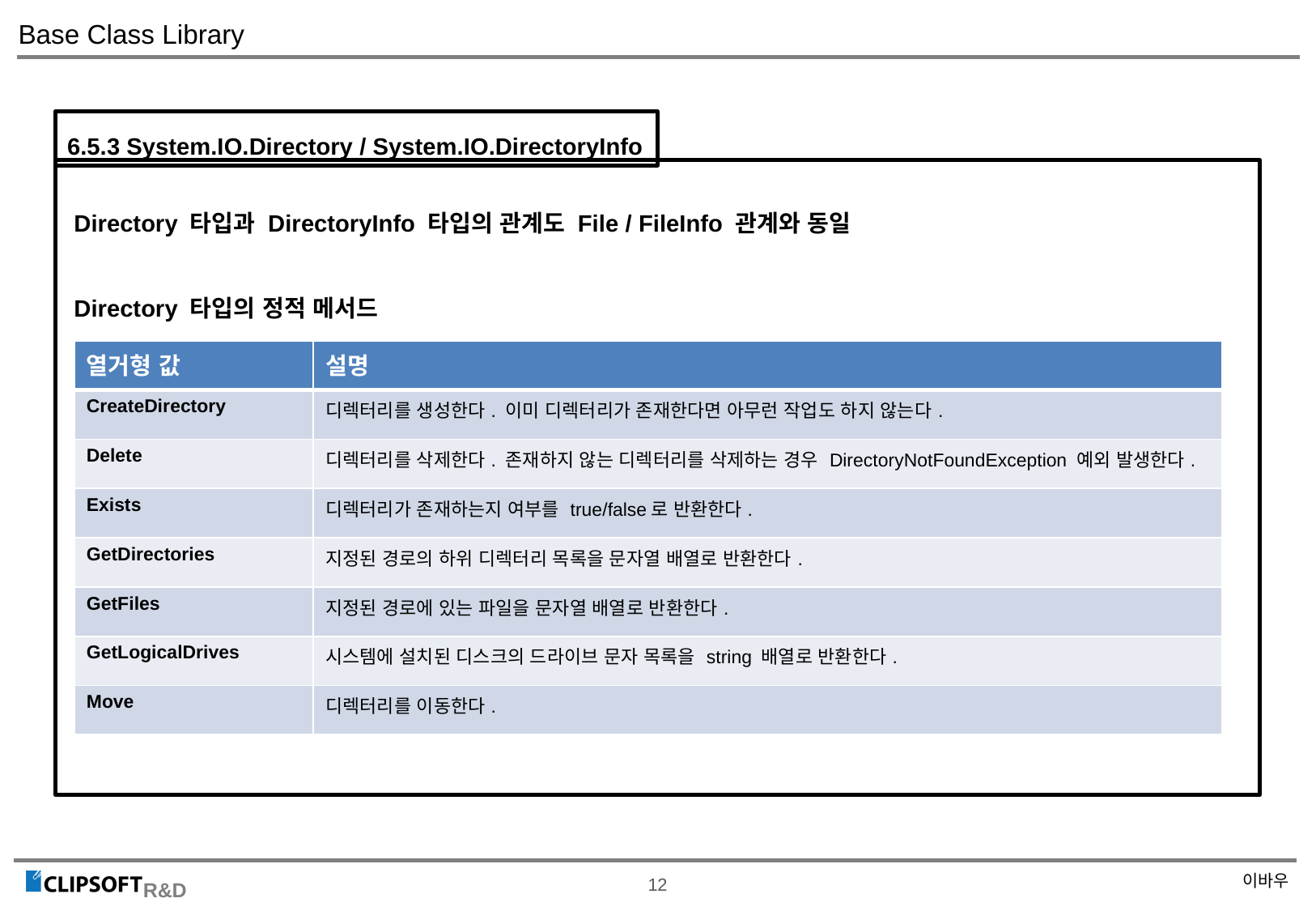

# Base Class Library
6.5.3 System.IO.Directory / System.IO.DirectoryInfo

 Directory 타입과 DirectoryInfo 타입의 관계도 File / FileInfo 관계와 동일

 Directory 타입의 정적 메서드

| 열거형 값 | 설명 |
| --- | --- |
| CreateDirectory | 디렉터리를 생성한다. 이미 디렉터리가 존재한다면 아무런 작업도 하지 않는다. |
| Delete | 디렉터리를 삭제한다. 존재하지 않는 디렉터리를 삭제하는 경우 DirectoryNotFoundException 예외 발생한다. |
| Exists | 디렉터리가 존재하는지 여부를 true/false로 반환한다. |
| GetDirectories | 지정된 경로의 하위 디렉터리 목록을 문자열 배열로 반환한다. |
| GetFiles | 지정된 경로에 있는 파일을 문자열 배열로 반환한다. |
| GetLogicalDrives | 시스템에 설치된 디스크의 드라이브 문자 목록을 string 배열로 반환한다. |
| Move | 디렉터리를 이동한다. |
이바우